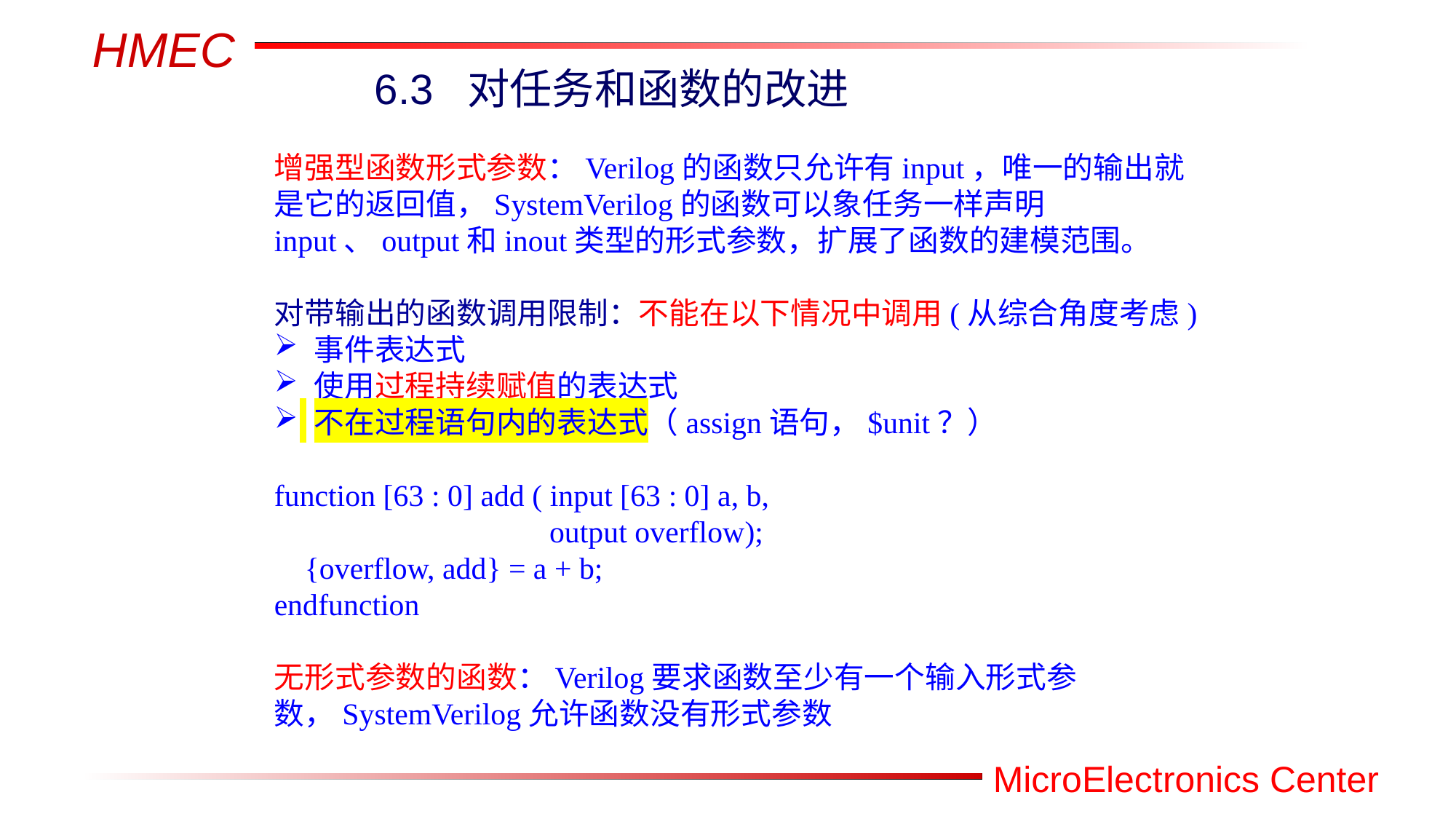

6.3  对任务和函数的改进
增强型函数形式参数：Verilog的函数只允许有input，唯一的输出就是它的返回值，SystemVerilog的函数可以象任务一样声明input、output和inout类型的形式参数，扩展了函数的建模范围。

对带输出的函数调用限制：不能在以下情况中调用(从综合角度考虑)
 事件表达式
 使用过程持续赋值的表达式
 不在过程语句内的表达式（assign语句，$unit？）

function [63 : 0] add ( input [63 : 0] a, b,
                                    output overflow);
    {overflow, add} = a + b;
endfunction

无形式参数的函数：Verilog要求函数至少有一个输入形式参数，SystemVerilog允许函数没有形式参数